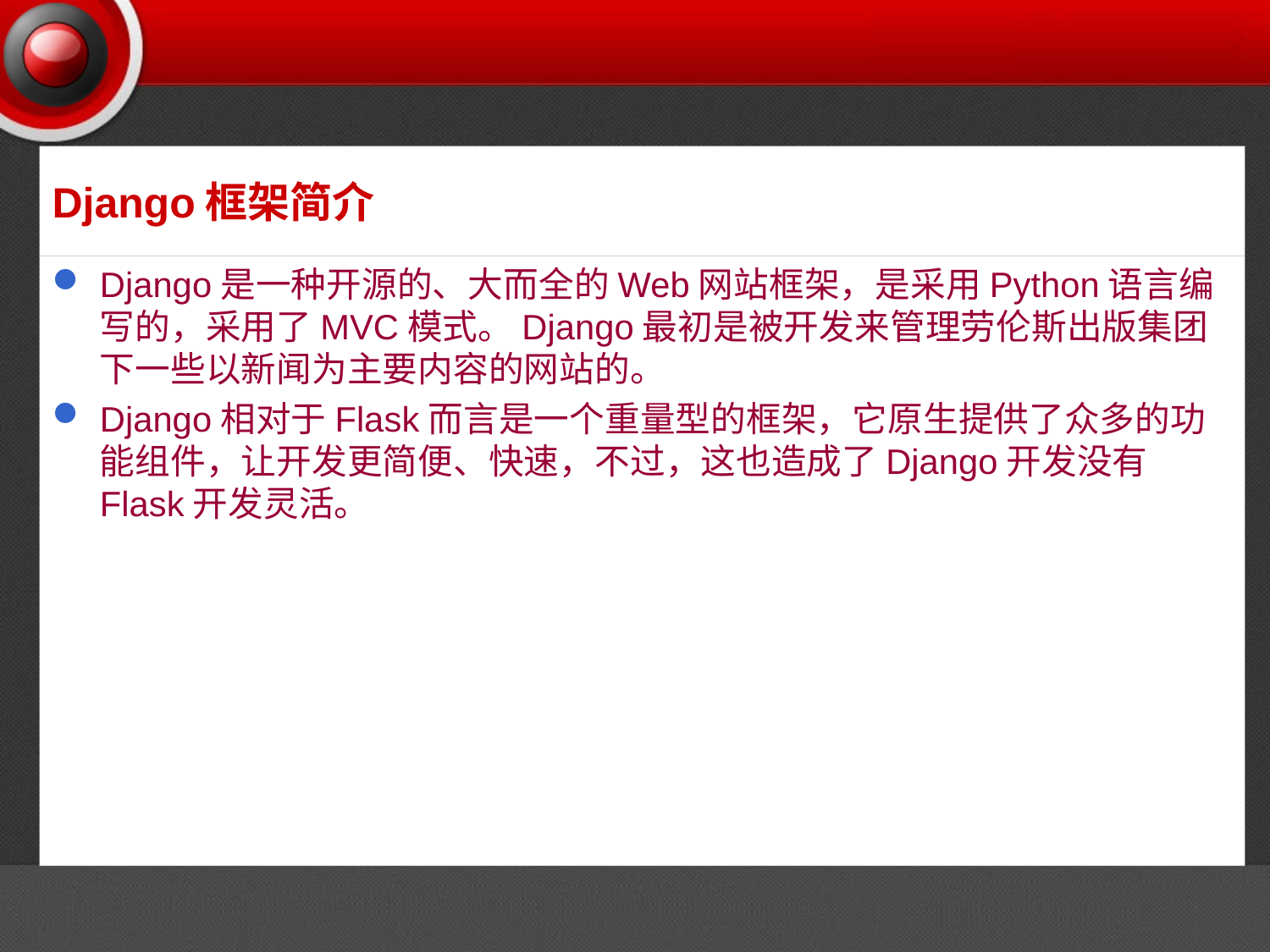

# Django框架简介
Django是一种开源的、大而全的Web网站框架，是采用Python语言编写的，采用了MVC模式。Django最初是被开发来管理劳伦斯出版集团下一些以新闻为主要内容的网站的。
Django相对于Flask而言是一个重量型的框架，它原生提供了众多的功能组件，让开发更简便、快速，不过，这也造成了Django开发没有Flask开发灵活。